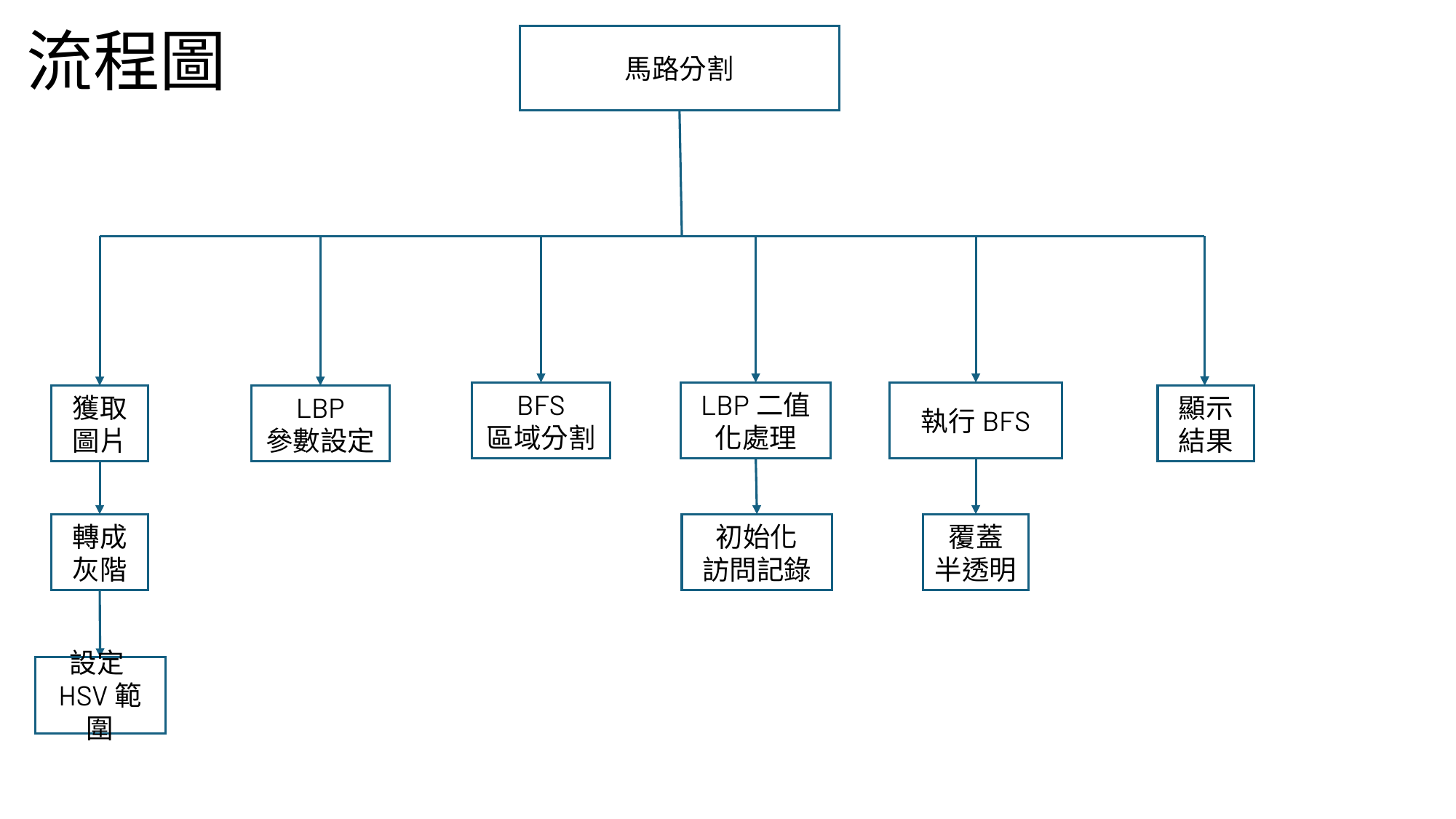

# 流程圖
馬路分割
LBP二值化處理
執行BFS
BFS
區域分割
獲取圖片
LBP
參數設定
顯示結果
轉成灰階
初始化
訪問記錄
覆蓋
半透明
設定HSV範圍